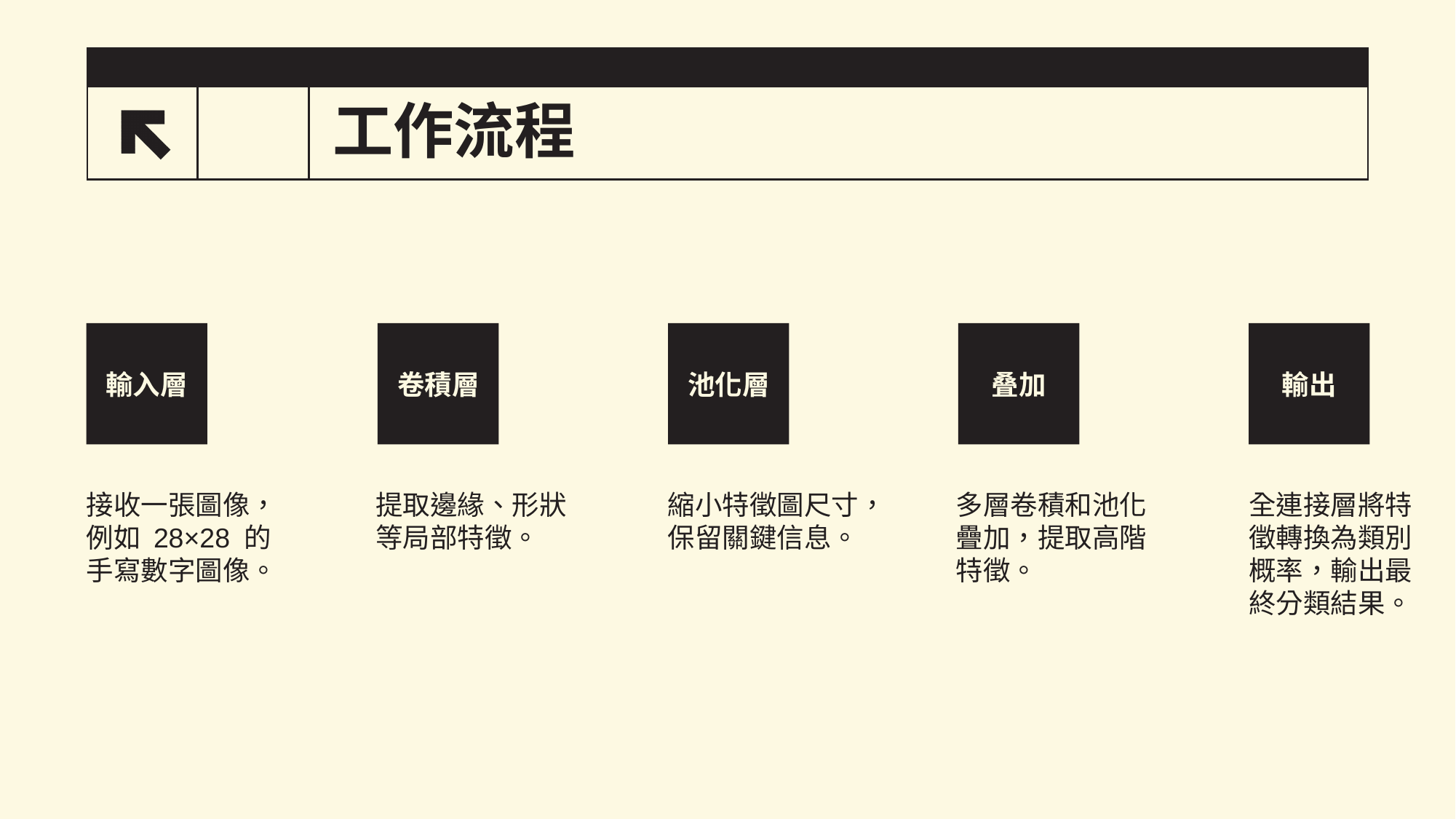

# 工作流程

7
輸入層
卷積層
池化層
叠加
輸出

接收一張圖像，例如 28×28 的手寫數字圖像。
提取邊緣、形狀等局部特徵。
縮小特徵圖尺寸，保留關鍵信息。
多層卷積和池化疊加，提取高階特徵。
全連接層將特徵轉換為類別概率，輸出最終分類結果。